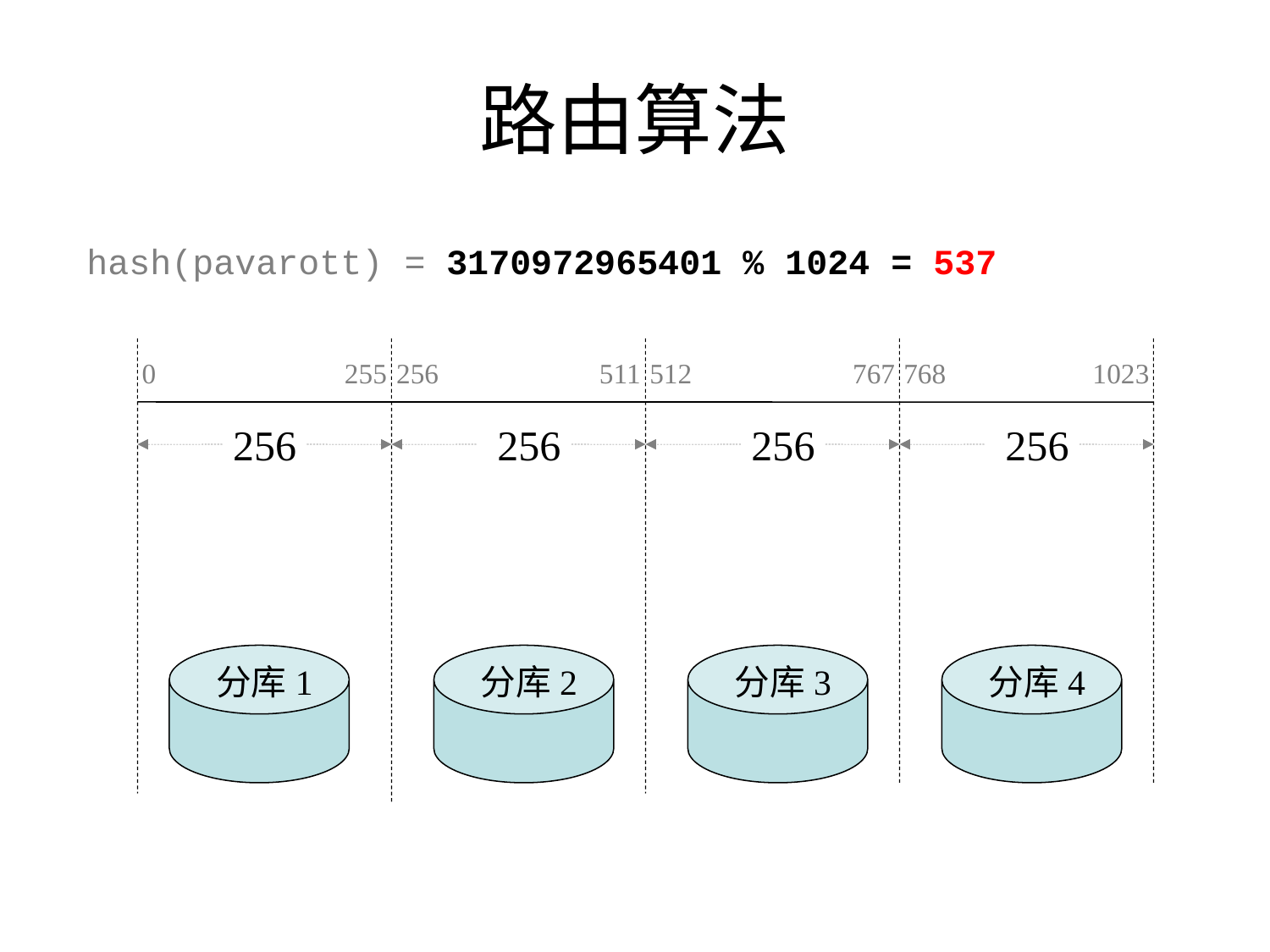

# 路由算法
hash(pavarott) = 3170972965401 % 1024 = 537

0                           255
256                       511
512                       767
768                     1023

256
256
256
256

分库1
分库2
分库3
分库4